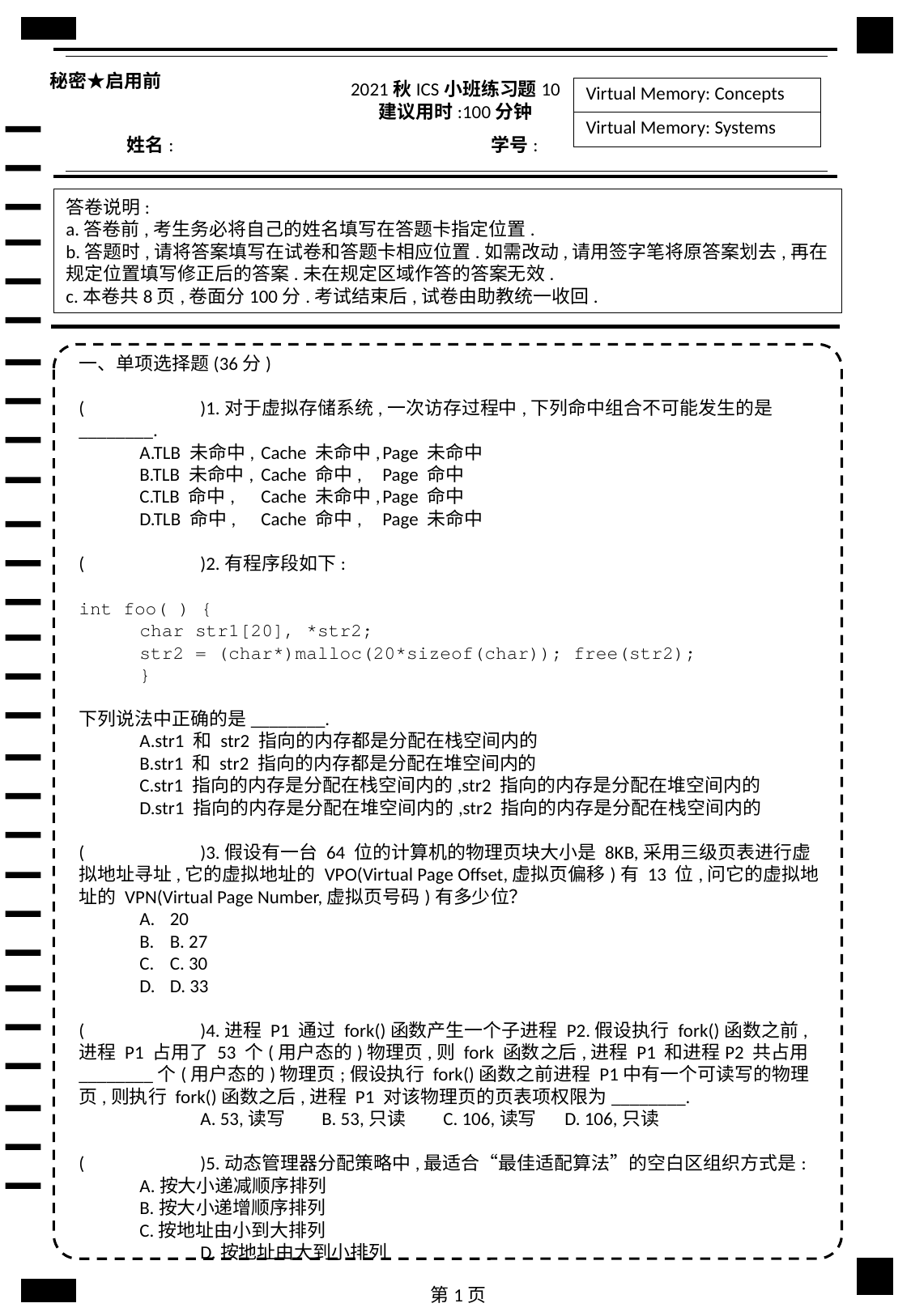

秘密★启用前
2021秋ICS小班练习题10
建议用时:100分钟
| Virtual Memory: Concepts |
| --- |
| Virtual Memory: Systems |

姓名:			学号:
答卷说明:
a.答卷前,考生务必将自己的姓名填写在答题卡指定位置.
b.答题时,请将答案填写在试卷和答题卡相应位置.如需改动,请用签字笔将原答案划去,再在规定位置填写修正后的答案.未在规定区域作答的答案无效.
c.本卷共8页,卷面分100分.考试结束后,试卷由助教统一收回.

一、单项选择题(36分)

(	)1.对于虚拟存储系统,一次访存过程中,下列命中组合不可能发生的是________.
A.TLB 未命中,	Cache 未命中,	Page 未命中
B.TLB 未命中,	Cache 命中,	Page 命中
C.TLB 命中,	Cache 未命中,	Page 命中
D.TLB 命中,	Cache 命中,	Page 未命中

(	)2.有程序段如下:
int foo( ) {
char str1[20], *str2;
str2 = (char*)malloc(20*sizeof(char)); free(str2);
}

下列说法中正确的是________.
A.str1 和 str2 指向的内存都是分配在栈空间内的
B.str1 和 str2 指向的内存都是分配在堆空间内的
C.str1 指向的内存是分配在栈空间内的,str2 指向的内存是分配在堆空间内的
D.str1 指向的内存是分配在堆空间内的,str2 指向的内存是分配在栈空间内的

(	)3.假设有一台 64 位的计算机的物理页块大小是 8KB,采用三级页表进行虚拟地址寻址,它的虚拟地址的 VPO(Virtual Page Offset,虚拟页偏移)有 13 位,问它的虚拟地址的 VPN(Virtual Page Number,虚拟页号码)有多少位？
20
B. 27
C. 30
D. 33

(	)4.进程 P1 通过 fork()函数产生一个子进程 P2.假设执行 fork()函数之前, 进程 P1 占用了 53 个(用户态的)物理页,则 fork 函数之后,进程 P1 和进程P2 共占用________个(用户态的)物理页;假设执行 fork()函数之前进程 P1中有一个可读写的物理页,则执行 fork()函数之后,进程 P1 对该物理页的页表项权限为________.
	A. 53,读写	B. 53,只读	C. 106,读写	D. 106,只读

(	)5.动态管理器分配策略中,最适合“最佳适配算法”的空白区组织方式是:
A.按大小递减顺序排列
B.按大小递增顺序排列
C.按地址由小到大排列
	D.按地址由大到小排列

第1页